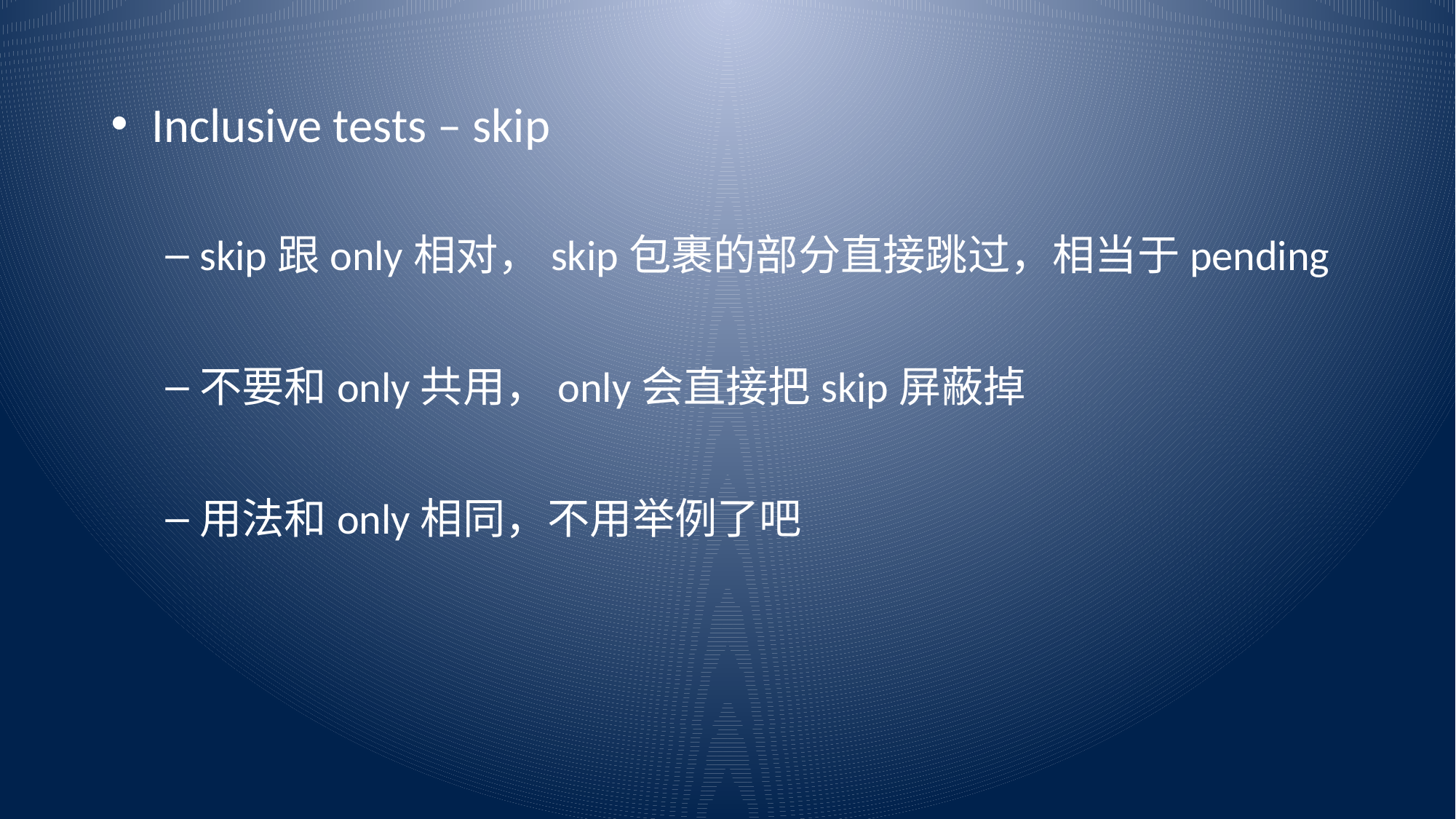

Inclusive tests – skip

skip跟only相对，skip包裹的部分直接跳过，相当于pending

不要和only共用，only会直接把skip屏蔽掉

用法和only相同，不用举例了吧